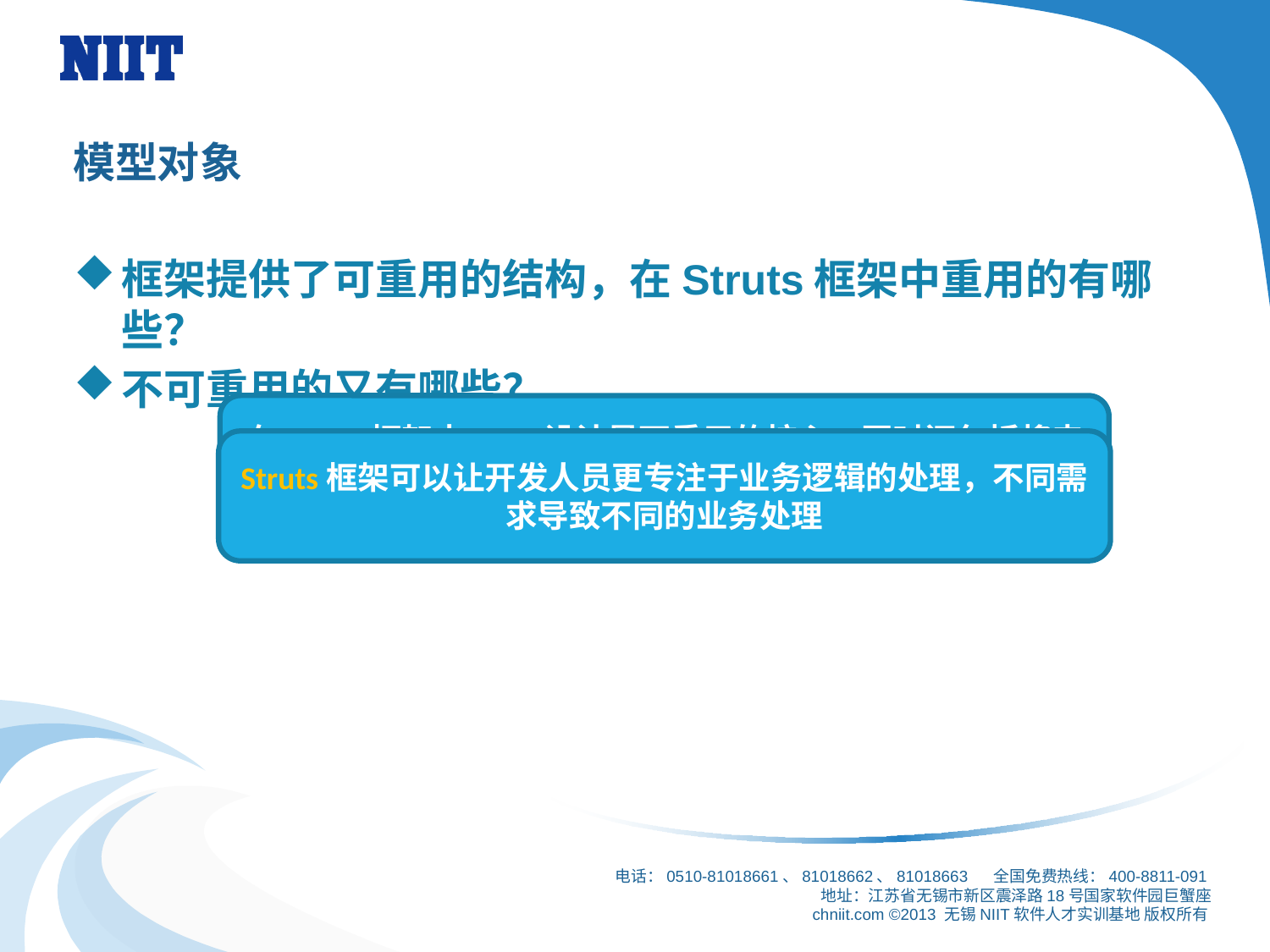

# 模型对象
框架提供了可重用的结构，在Struts框架中重用的有哪些？
不可重用的又有哪些？
在Struts框架中MVC设计是可重用的核心，同时还包括将来要学习的拦截器，数据验证，数据转换等内容
Struts框架可以让开发人员更专注于业务逻辑的处理，不同需求导致不同的业务处理